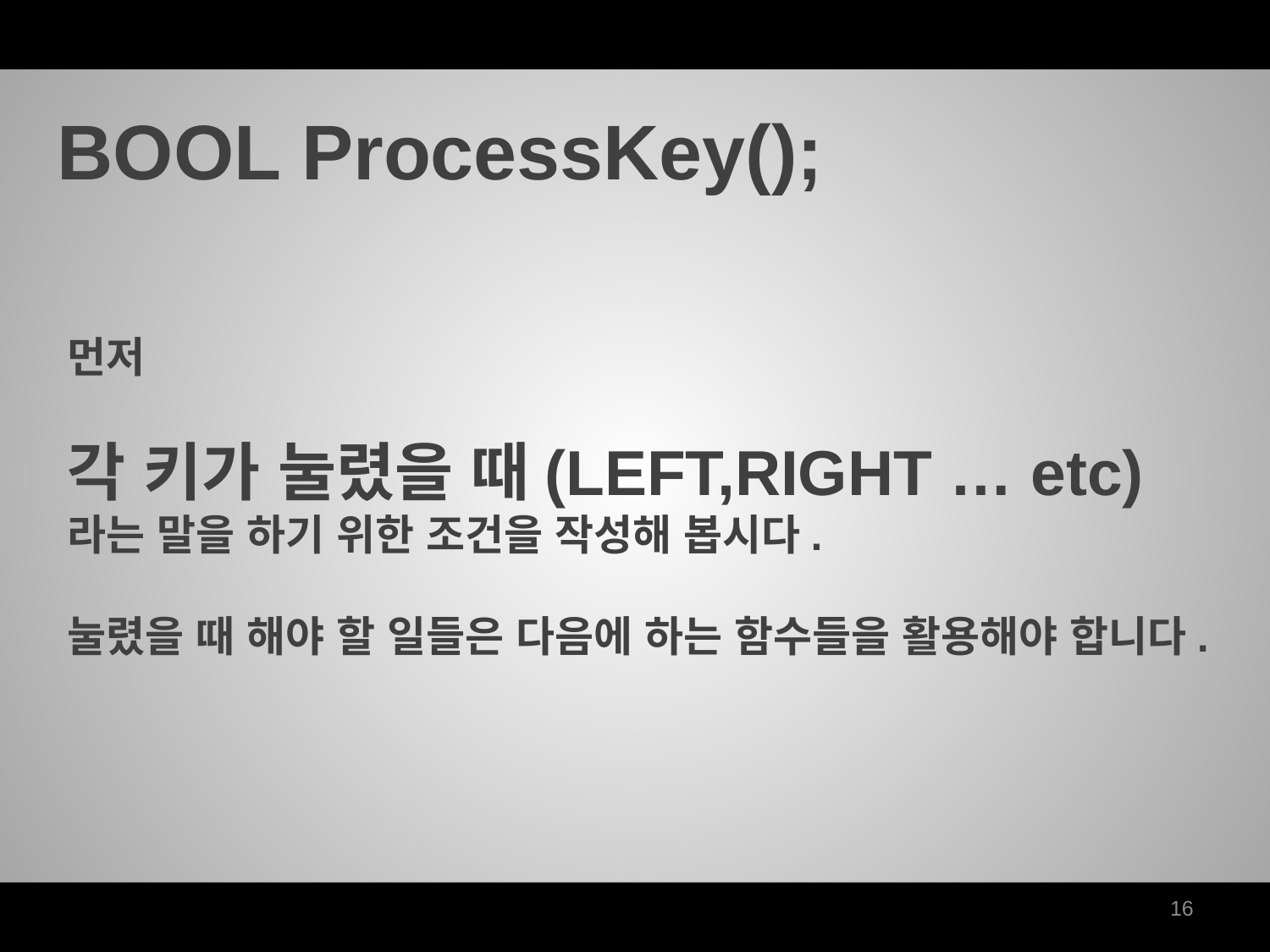

BOOL ProcessKey();
먼저

각 키가 눌렸을 때(LEFT,RIGHT … etc)
라는 말을 하기 위한 조건을 작성해 봅시다.

눌렸을 때 해야 할 일들은 다음에 하는 함수들을 활용해야 합니다.
16